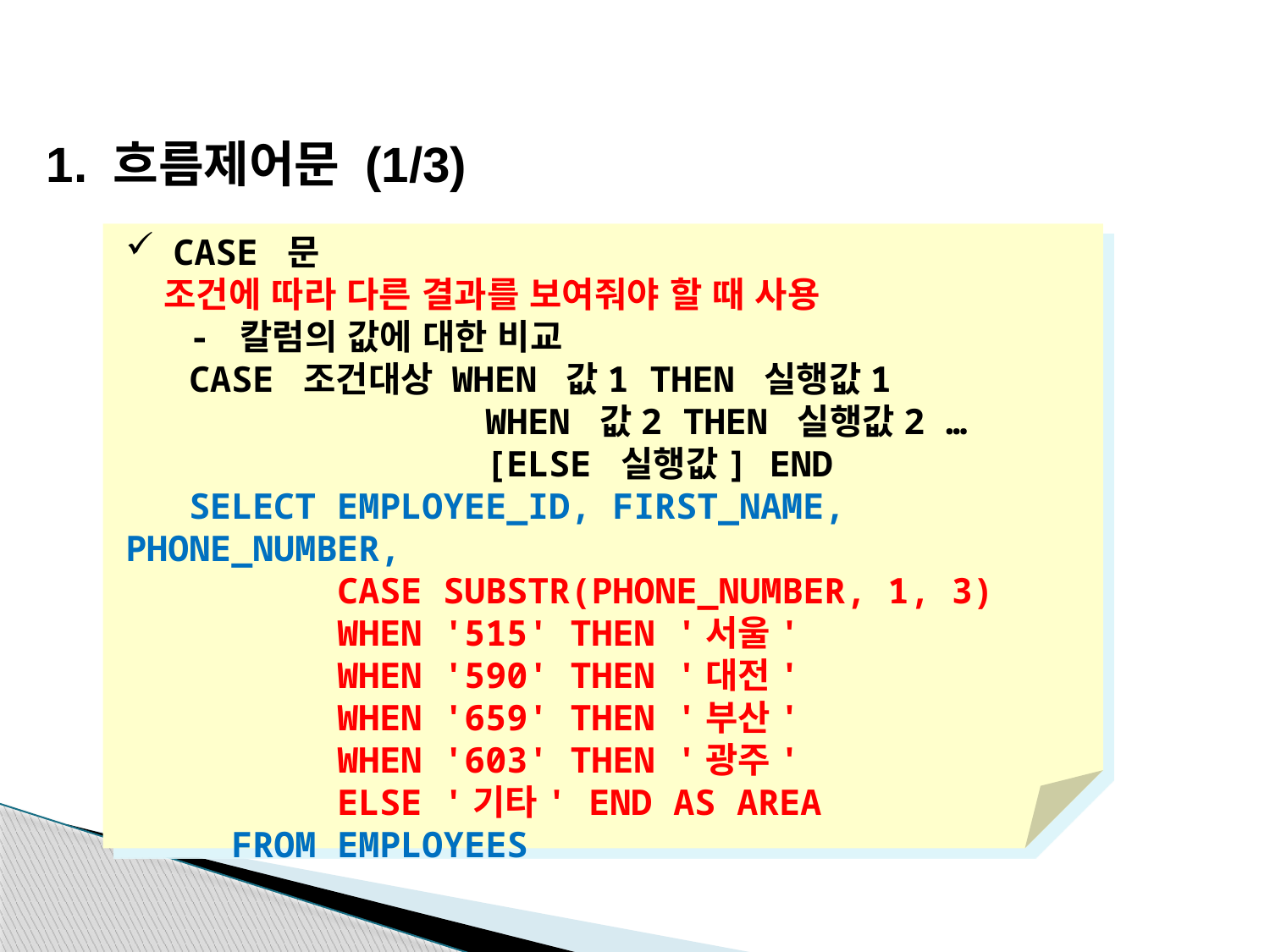

1. 흐름제어문 (1/3)
CASE 문
   조건에 따라 다른 결과를 보여줘야 할 때 사용
   - 칼럼의 값에 대한 비교
   CASE 조건대상 WHEN 값1 THEN 실행값1
                 WHEN 값2 THEN 실행값2 …
                 [ELSE 실행값] END
   SELECT EMPLOYEE_ID, FIRST_NAME, PHONE_NUMBER,
          CASE SUBSTR(PHONE_NUMBER, 1, 3)
          WHEN '515' THEN '서울'
          WHEN '590' THEN '대전'
          WHEN '659' THEN '부산'
          WHEN '603' THEN '광주'
          ELSE '기타' END AS AREA
     FROM EMPLOYEES